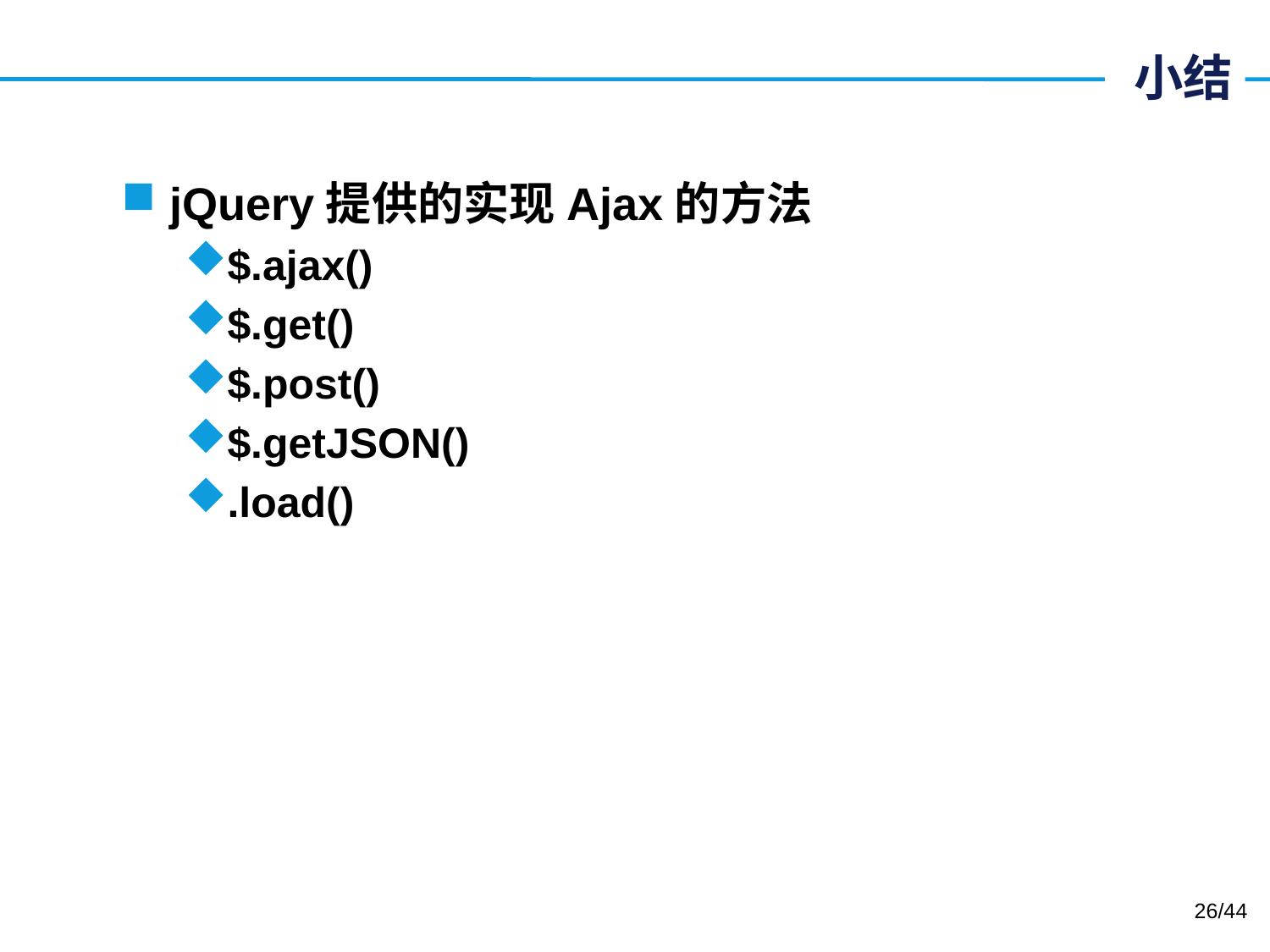

# 小结
jQuery提供的实现Ajax的方法
$.ajax()
$.get()
$.post()
$.getJSON()
.load()
26/44